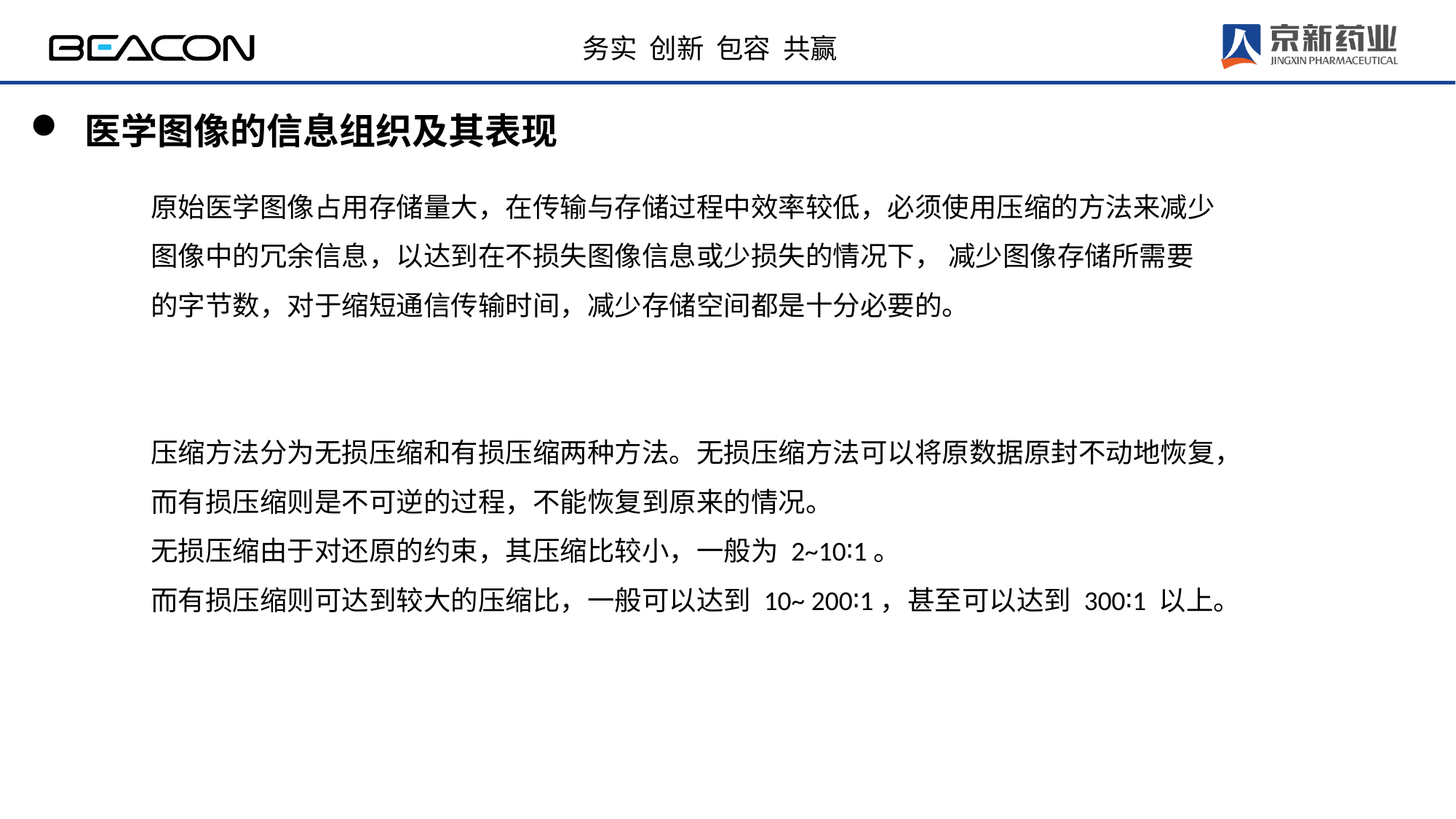

医学图像的信息组织及其表现
原始医学图像占用存储量大，在传输与存储过程中效率较低，必须使用压缩的方法来减少图像中的冗余信息，以达到在不损失图像信息或少损失的情况下， 减少图像存储所需要的字节数，对于缩短通信传输时间，减少存储空间都是十分必要的。

压缩方法分为无损压缩和有损压缩两种方法。无损压缩方法可以将原数据原封不动地恢复，而有损压缩则是不可逆的过程，不能恢复到原来的情况。
无损压缩由于对还原的约束，其压缩比较小，一般为 2~10∶1。
而有损压缩则可达到较大的压缩比，一般可以达到 10~ 200∶1，甚至可以达到 300∶1 以上。